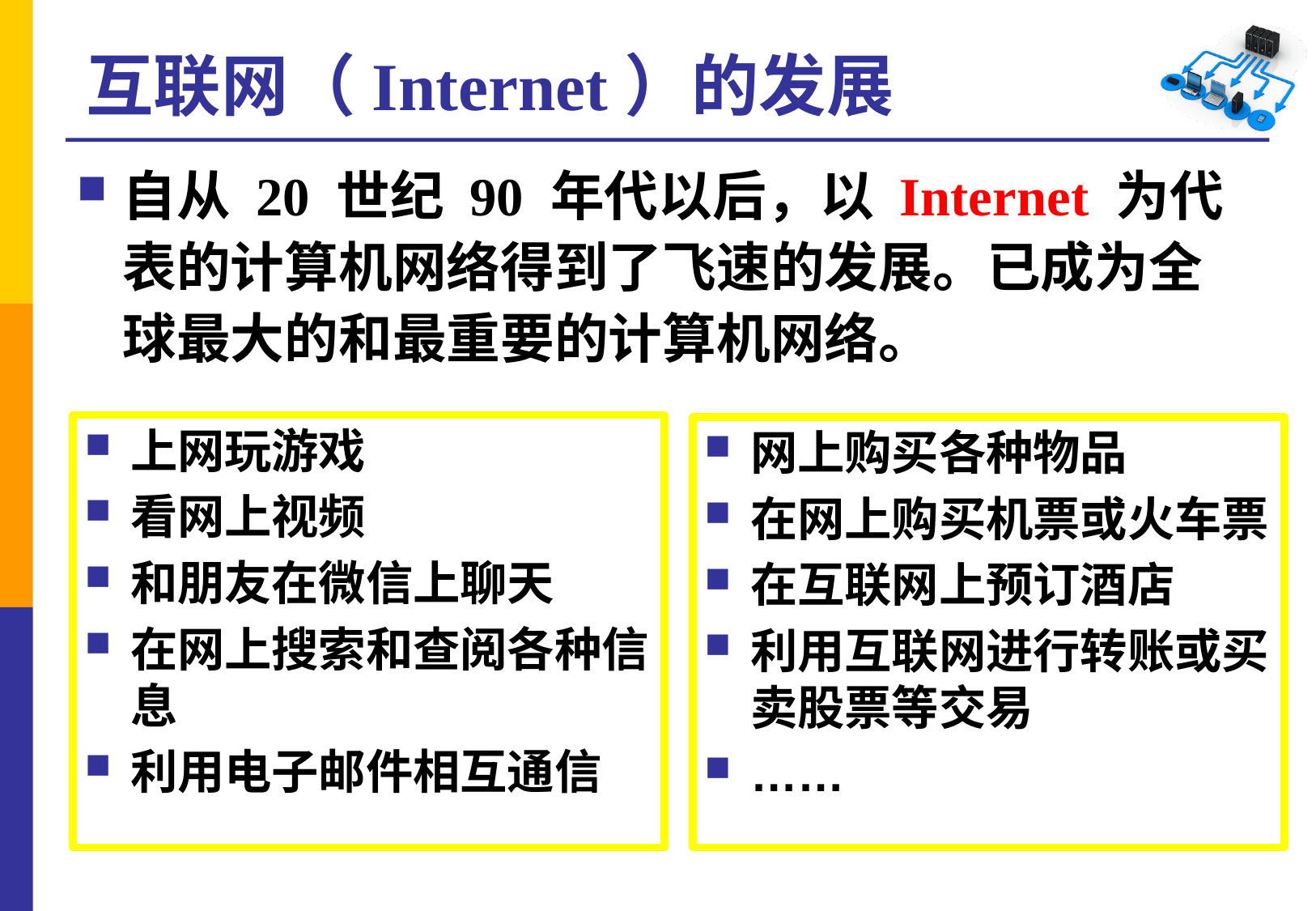

# 互联网（Internet）的发展
自从 20 世纪 90 年代以后，以 Internet 为代表的计算机网络得到了飞速的发展。已成为全球最大的和最重要的计算机网络。

上网玩游戏
看网上视频
和朋友在微信上聊天
在网上搜索和查阅各种信息
利用电子邮件相互通信
网上购买各种物品
在网上购买机票或火车票
在互联网上预订酒店
利用互联网进行转账或买卖股票等交易
……